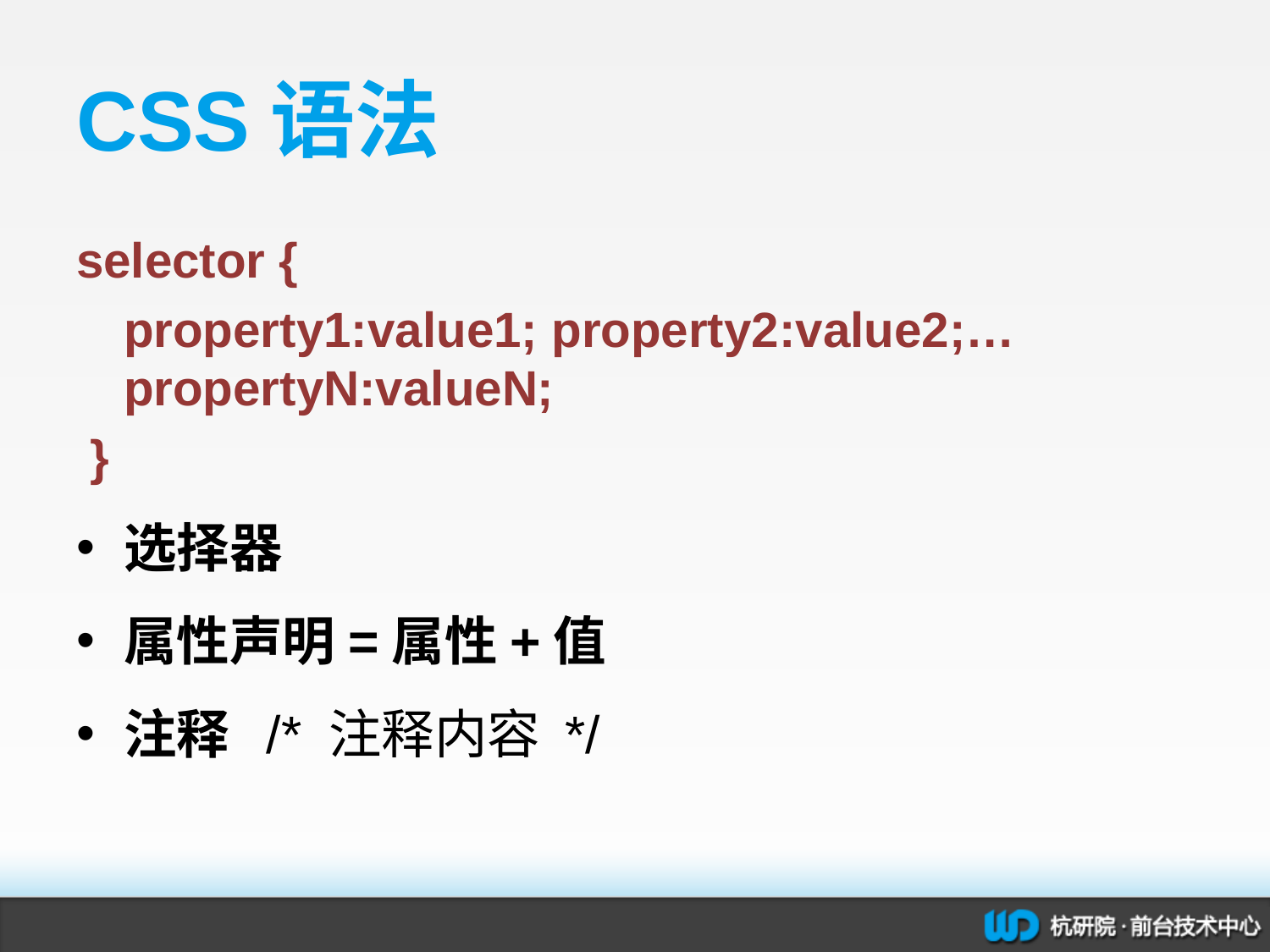

# CSS语法
selector {
	property1:value1; property2:value2;… propertyN:valueN;
 }
选择器
属性声明=属性+值
注释  /* 注释内容 */